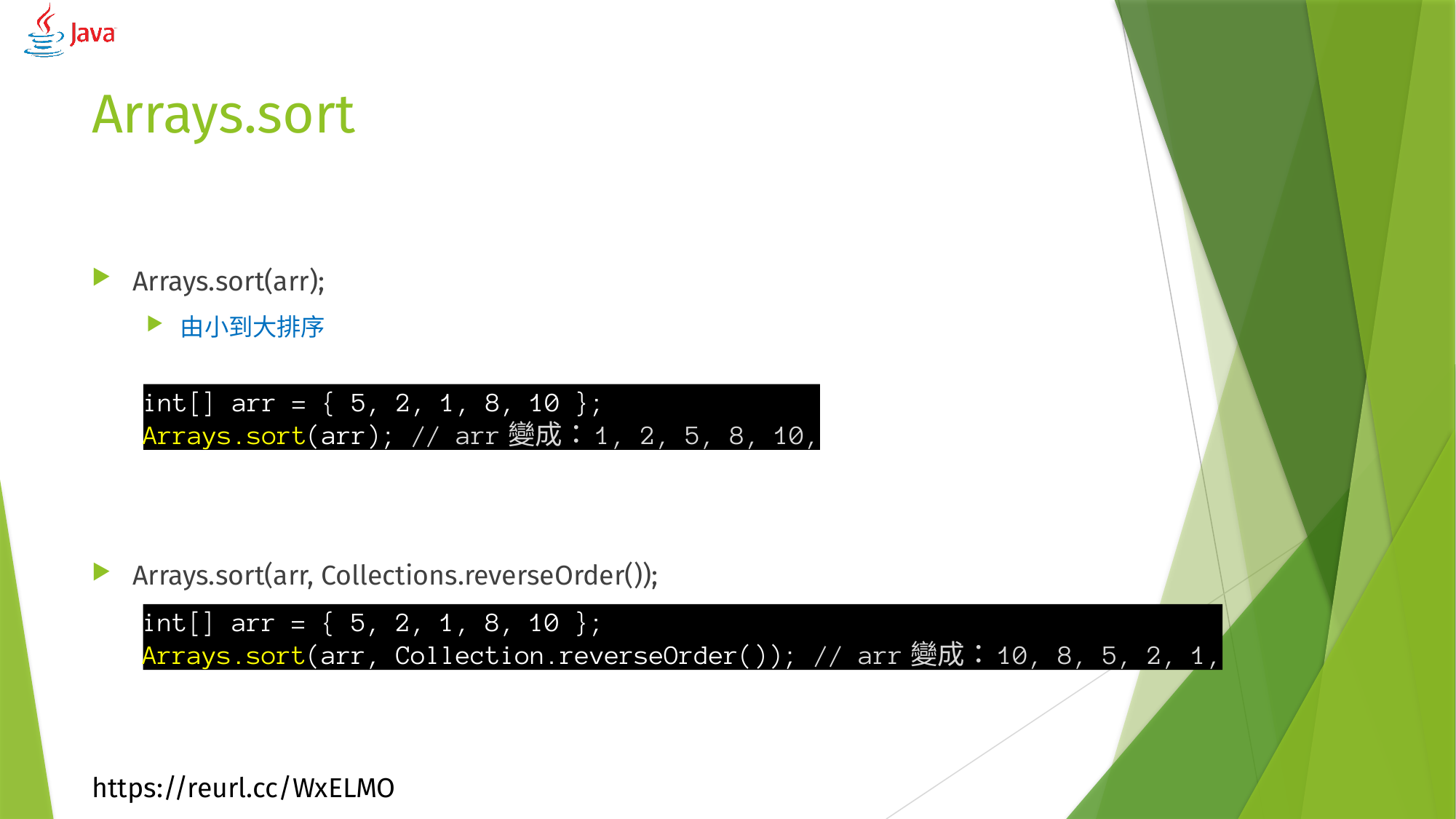

# Arrays.sort
Arrays.sort(arr);
由小到大排序

Arrays.sort(arr, Collections.reverseOrder());

int[] arr = { 5, 2, 1, 8, 10 };
Arrays.sort(arr); // arr變成：1, 2, 5, 8, 10,
int[] arr = { 5, 2, 1, 8, 10 };
Arrays.sort(arr, Collection.reverseOrder()); // arr變成：10, 8, 5, 2, 1,